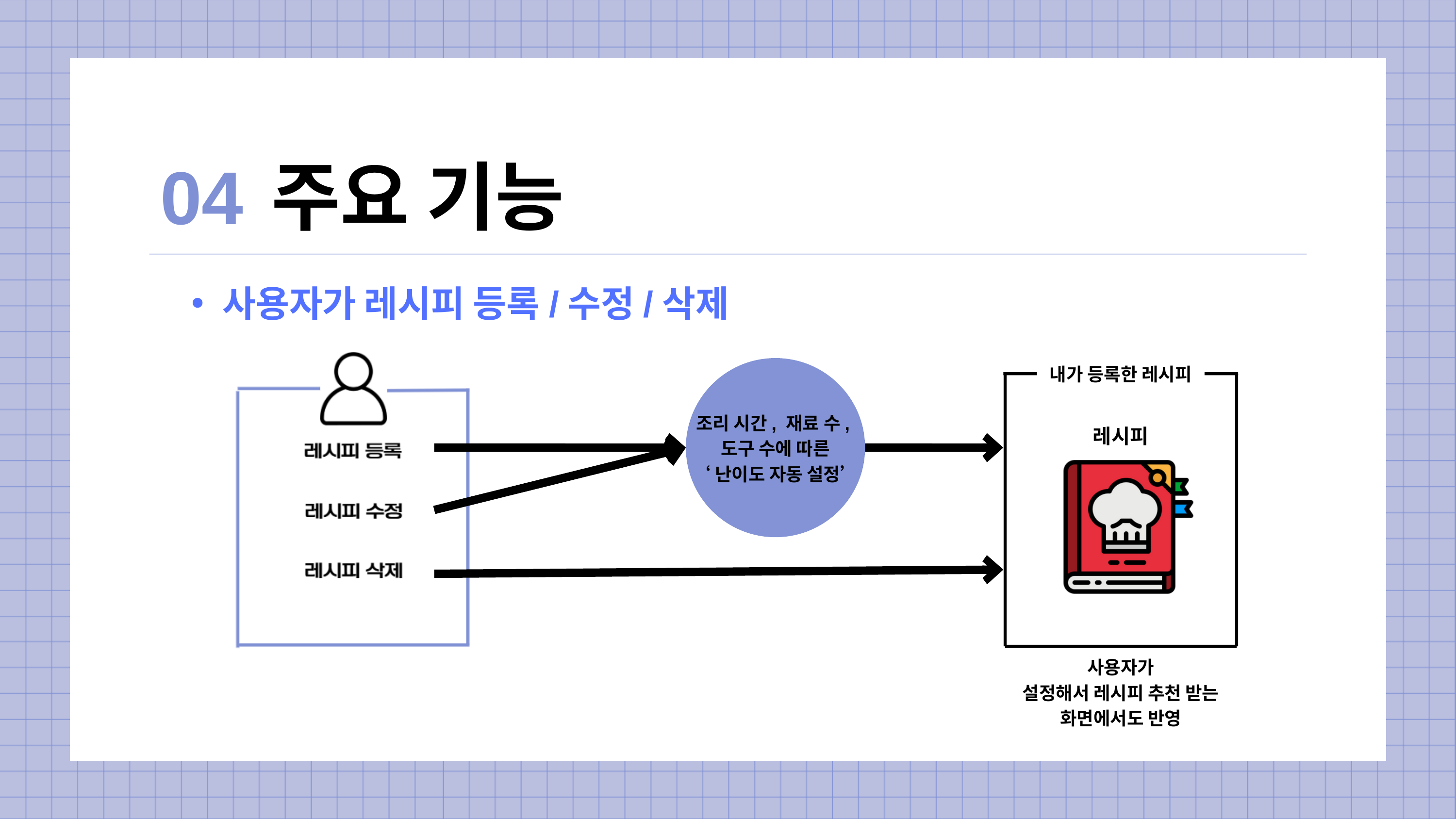

04
주요 기능
사용자가 레시피 등록/수정/삭제

내가 등록한 레시피

조리 시간, 재료 수,
도구 수에 따른
‘난이도 자동 설정’
레시피

사용자가
설정해서 레시피 추천 받는
화면에서도 반영